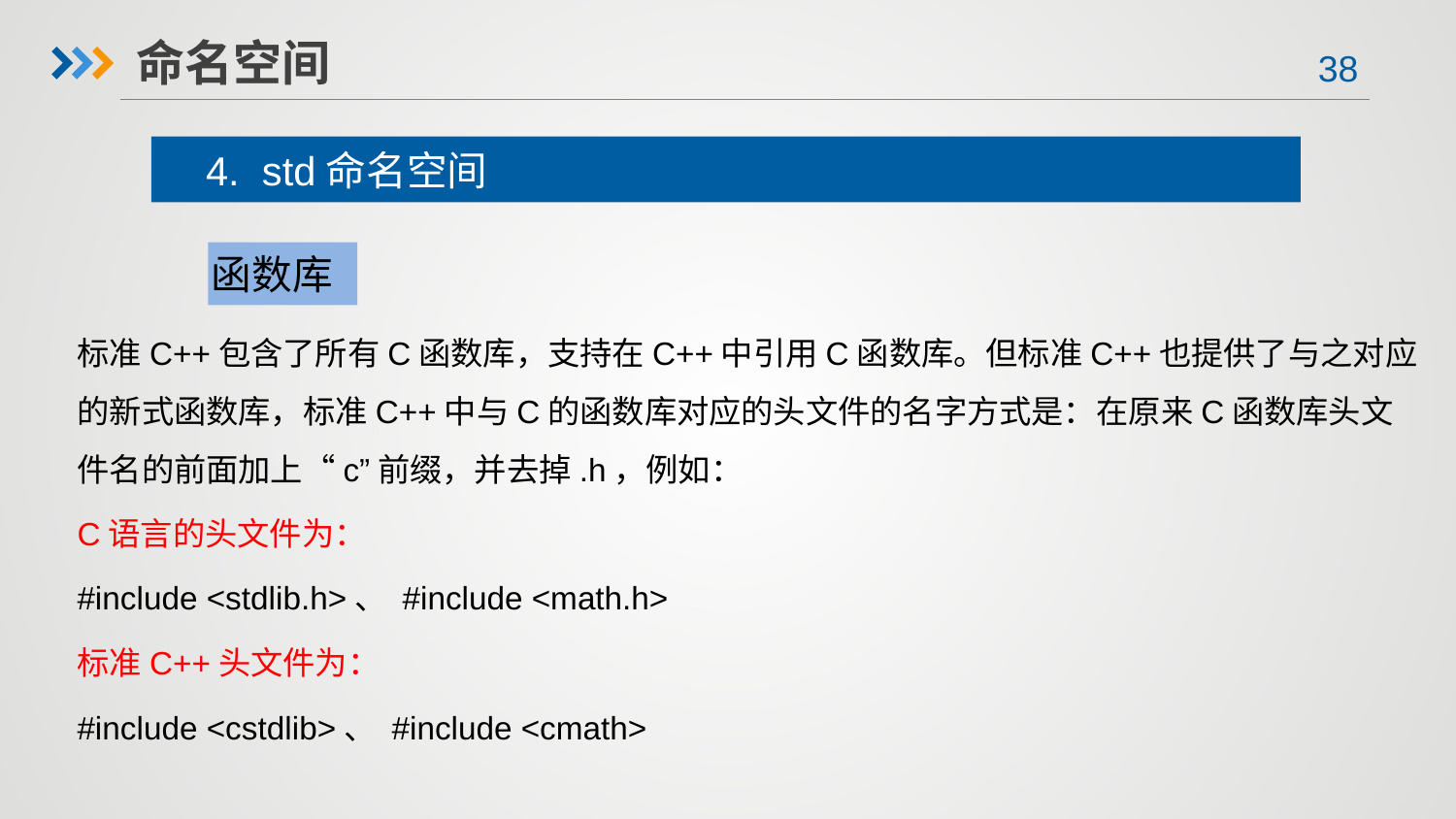

命名空间

4.  std命名空间
函数库

标准C++包含了所有C函数库，支持在C++中引用C函数库。但标准C++也提供了与之对应的新式函数库，标准C++中与C的函数库对应的头文件的名字方式是：在原来C函数库头文件名的前面加上“c”前缀，并去掉.h，例如：
C语言的头文件为：
#include <stdlib.h>、 #include <math.h>
标准C++头文件为：
#include <cstdlib>、 #include <cmath>